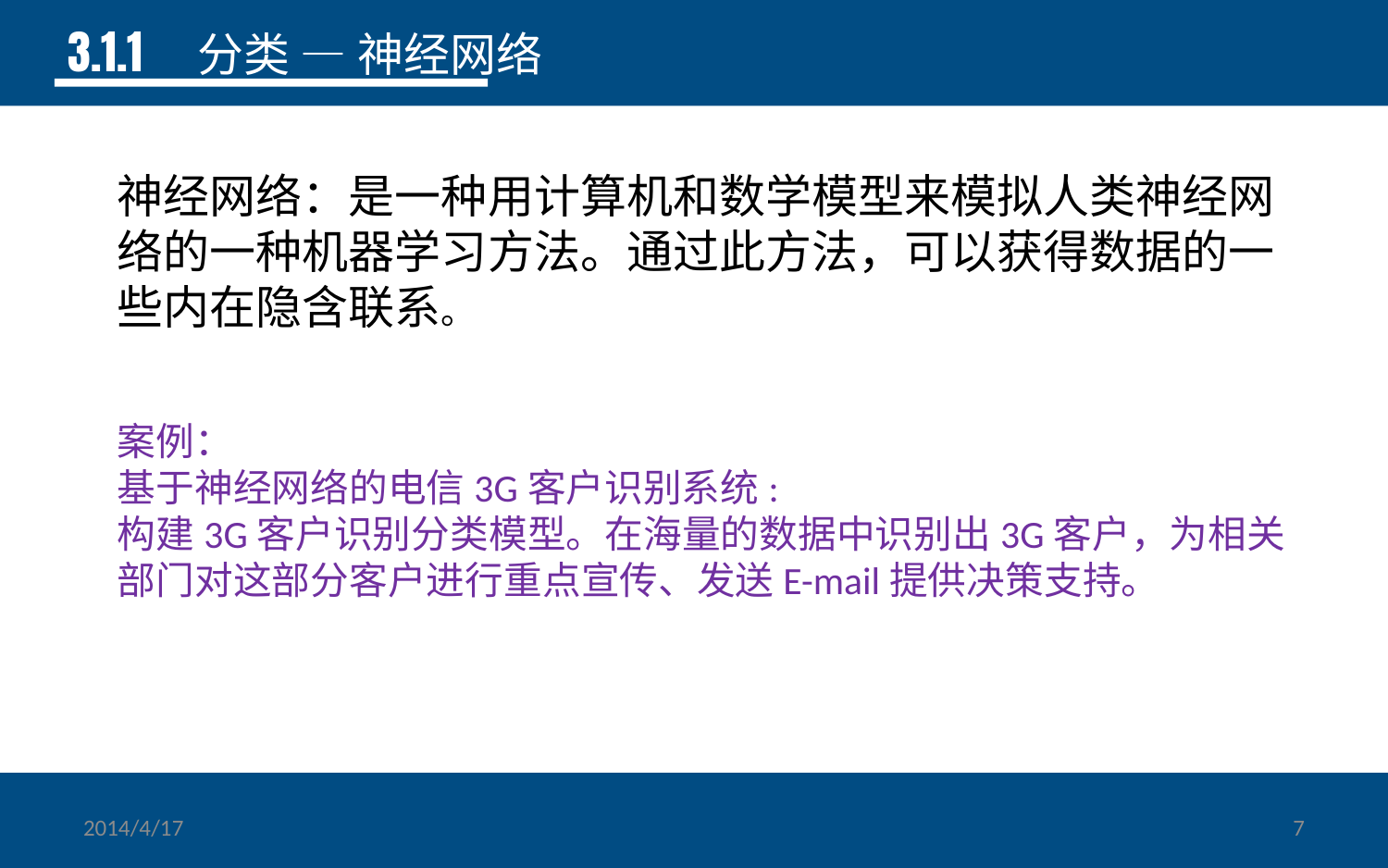

3.1.1    分类 — 神经网络

神经网络：是一种用计算机和数学模型来模拟人类神经网络的一种机器学习方法。通过此方法，可以获得数据的一些内在隐含联系。

案例：
基于神经网络的电信3G客户识别系统:
构建3G客户识别分类模型。在海量的数据中识别出3G客户，为相关部门对这部分客户进行重点宣传、发送E-mail提供决策支持。

2014/4/17
7